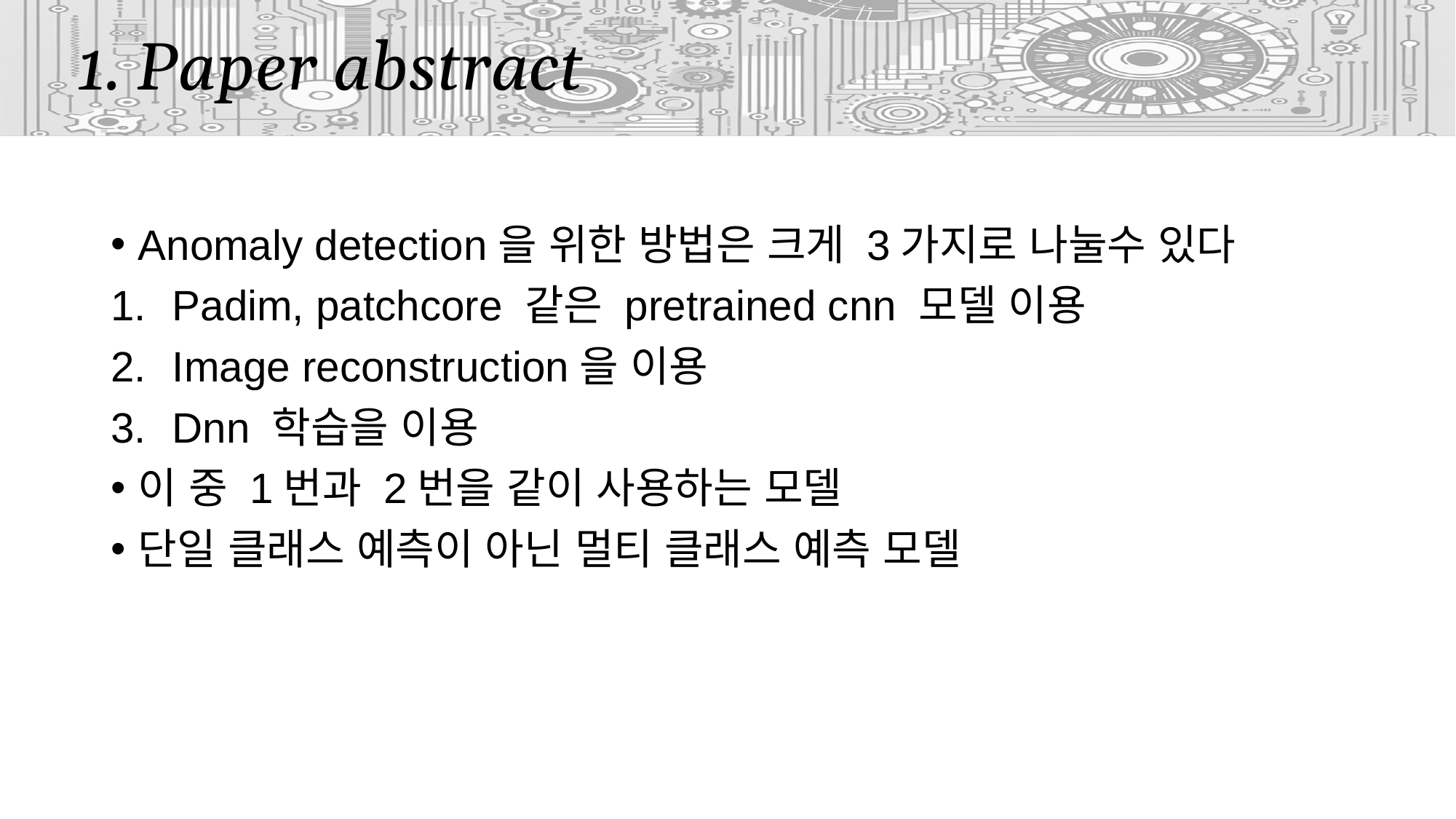

# 1. Paper abstract

Anomaly detection을 위한 방법은 크게 3가지로 나눌수 있다
Padim, patchcore 같은 pretrained cnn 모델 이용
Image reconstruction을 이용
Dnn 학습을 이용
이 중 1번과 2번을 같이 사용하는 모델
단일 클래스 예측이 아닌 멀티 클래스 예측 모델